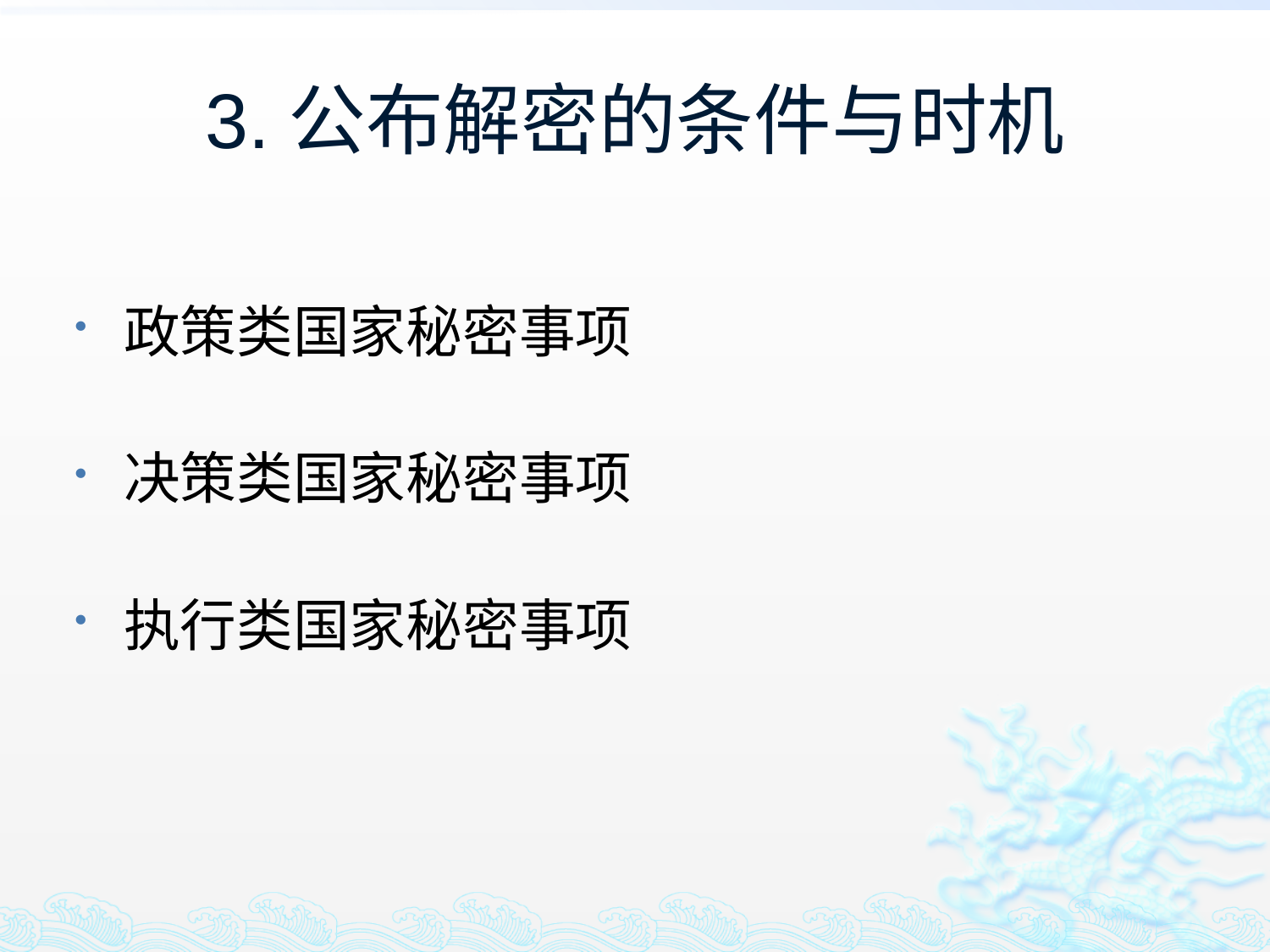

# 3.公布解密的条件与时机
政策类国家秘密事项
决策类国家秘密事项
执行类国家秘密事项